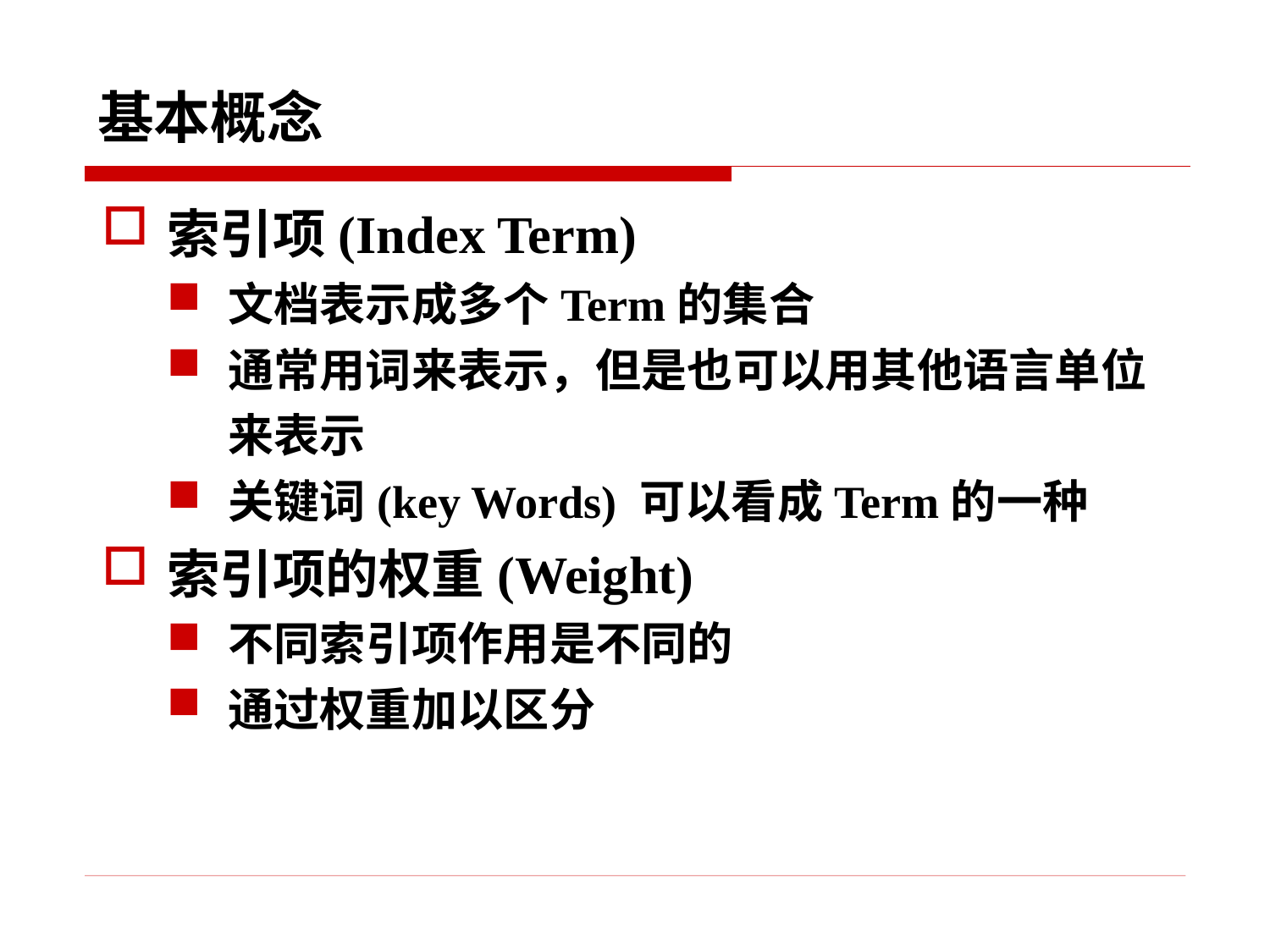

# 基本概念
索引项(Index Term)
文档表示成多个Term的集合
通常用词来表示，但是也可以用其他语言单位来表示
关键词(key Words) 可以看成Term的一种
索引项的权重(Weight)
不同索引项作用是不同的
通过权重加以区分